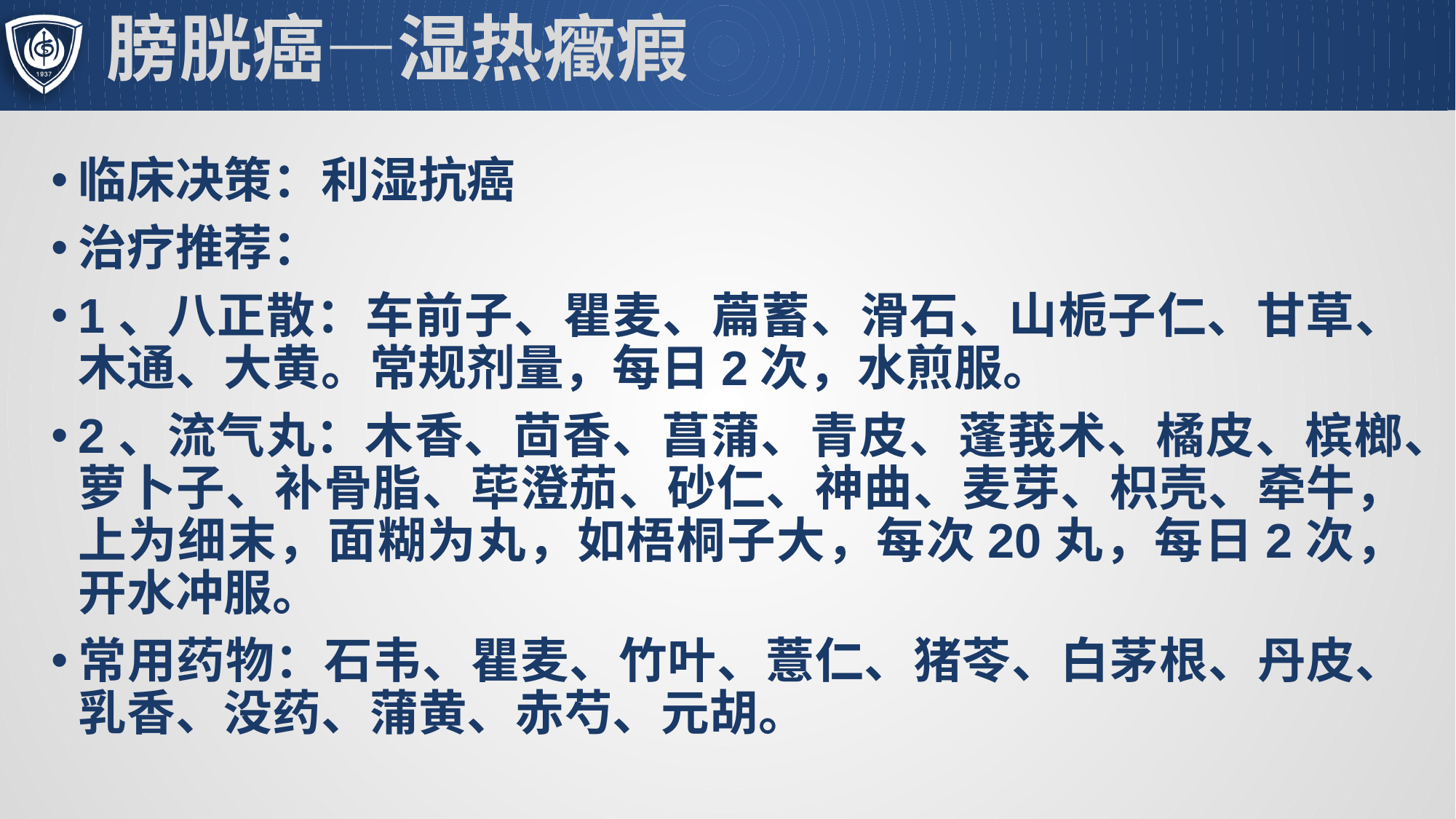

# 膀胱癌—湿热癥瘕
临床决策：利湿抗癌
治疗推荐：
1、八正散：车前子、瞿麦、萹蓄、滑石、山栀子仁、甘草、木通、大黄。常规剂量，每日2次，水煎服。
2、流气丸：木香、茴香、菖蒲、青皮、蓬莪术、橘皮、槟榔、萝卜子、补骨脂、荜澄茄、砂仁、神曲、麦芽、枳壳、牵牛，上为细末，面糊为丸，如梧桐子大，每次20丸，每日2次，开水冲服。
常用药物：石韦、瞿麦、竹叶、薏仁、猪苓、白茅根、丹皮、乳香、没药、蒲黄、赤芍、元胡。